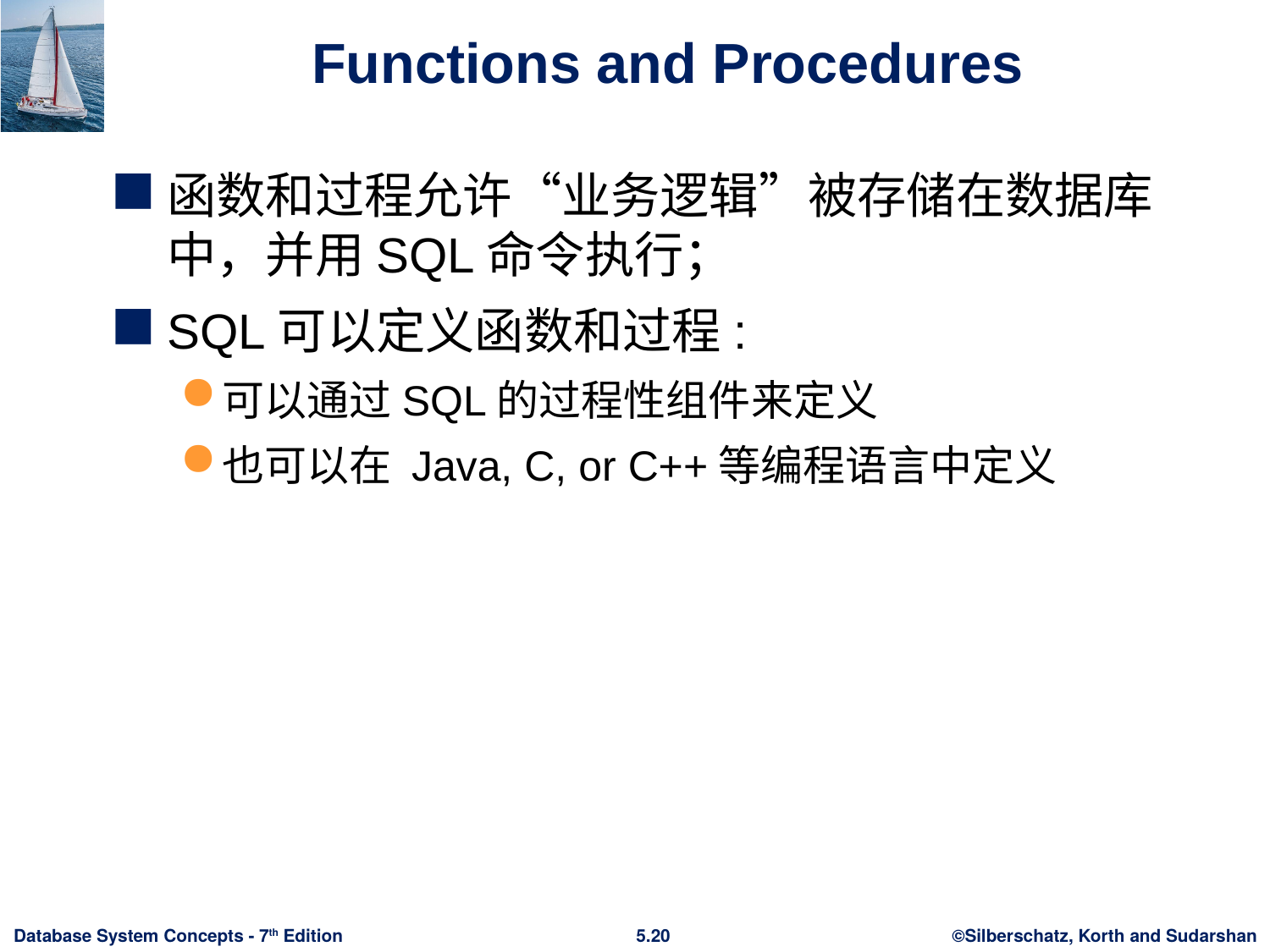

# Functions and Procedures
函数和过程允许“业务逻辑”被存储在数据库中，并用SQL命令执行；
SQL可以定义函数和过程:
可以通过SQL的过程性组件来定义
也可以在 Java, C, or C++等编程语言中定义